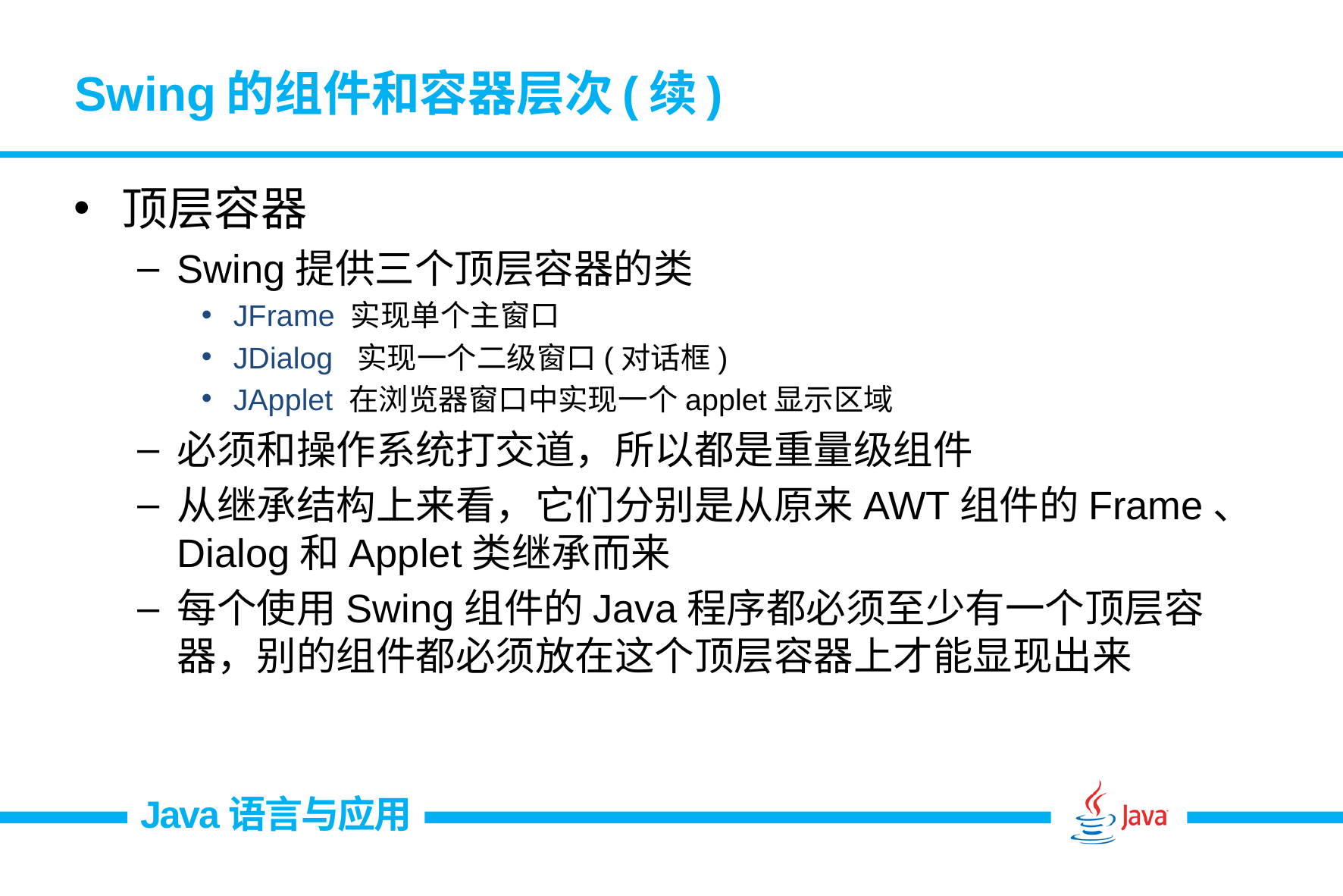

# Swing的组件和容器层次(续)
顶层容器
Swing提供三个顶层容器的类
JFrame 实现单个主窗口
JDialog  实现一个二级窗口(对话框)
JApplet 在浏览器窗口中实现一个applet显示区域
必须和操作系统打交道，所以都是重量级组件
从继承结构上来看，它们分别是从原来AWT组件的Frame、Dialog和Applet类继承而来
每个使用Swing组件的Java程序都必须至少有一个顶层容器，别的组件都必须放在这个顶层容器上才能显现出来